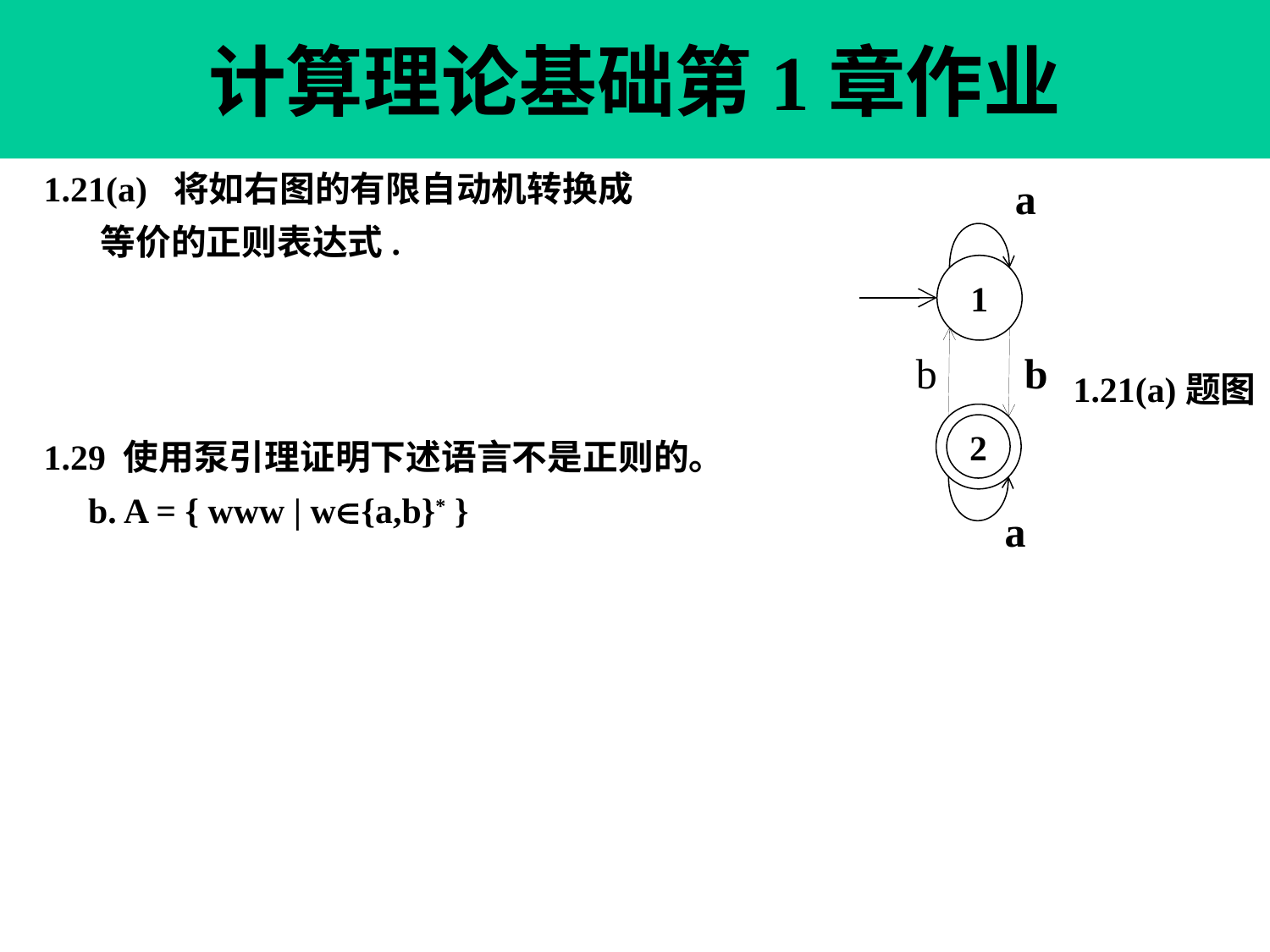

计算理论基础第1章作业
1.21(a)  将如右图的有限自动机转换成
      等价的正则表达式.

1.29 使用泵引理证明下述语言不是正则的。
     b. A = { www | w∈{a,b}* }

a
1
b
b
1.21(a)题图
2

a